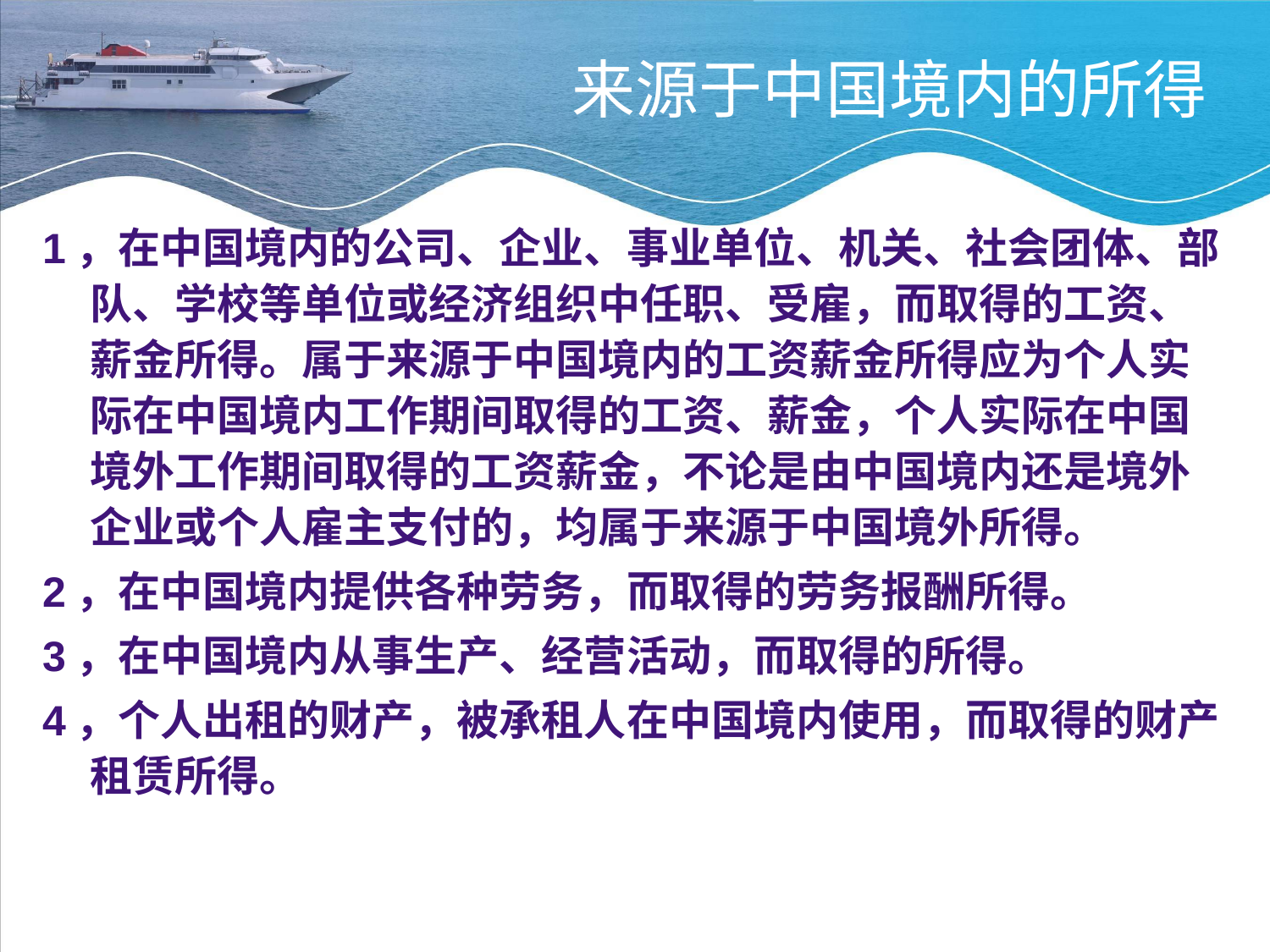

# 来源于中国境内的所得
1，在中国境内的公司、企业、事业单位、机关、社会团体、部队、学校等单位或经济组织中任职、受雇，而取得的工资、薪金所得。属于来源于中国境内的工资薪金所得应为个人实际在中国境内工作期间取得的工资、薪金，个人实际在中国境外工作期间取得的工资薪金，不论是由中国境内还是境外企业或个人雇主支付的，均属于来源于中国境外所得。
2，在中国境内提供各种劳务，而取得的劳务报酬所得。
3，在中国境内从事生产、经营活动，而取得的所得。
4，个人出租的财产，被承租人在中国境内使用，而取得的财产租赁所得。